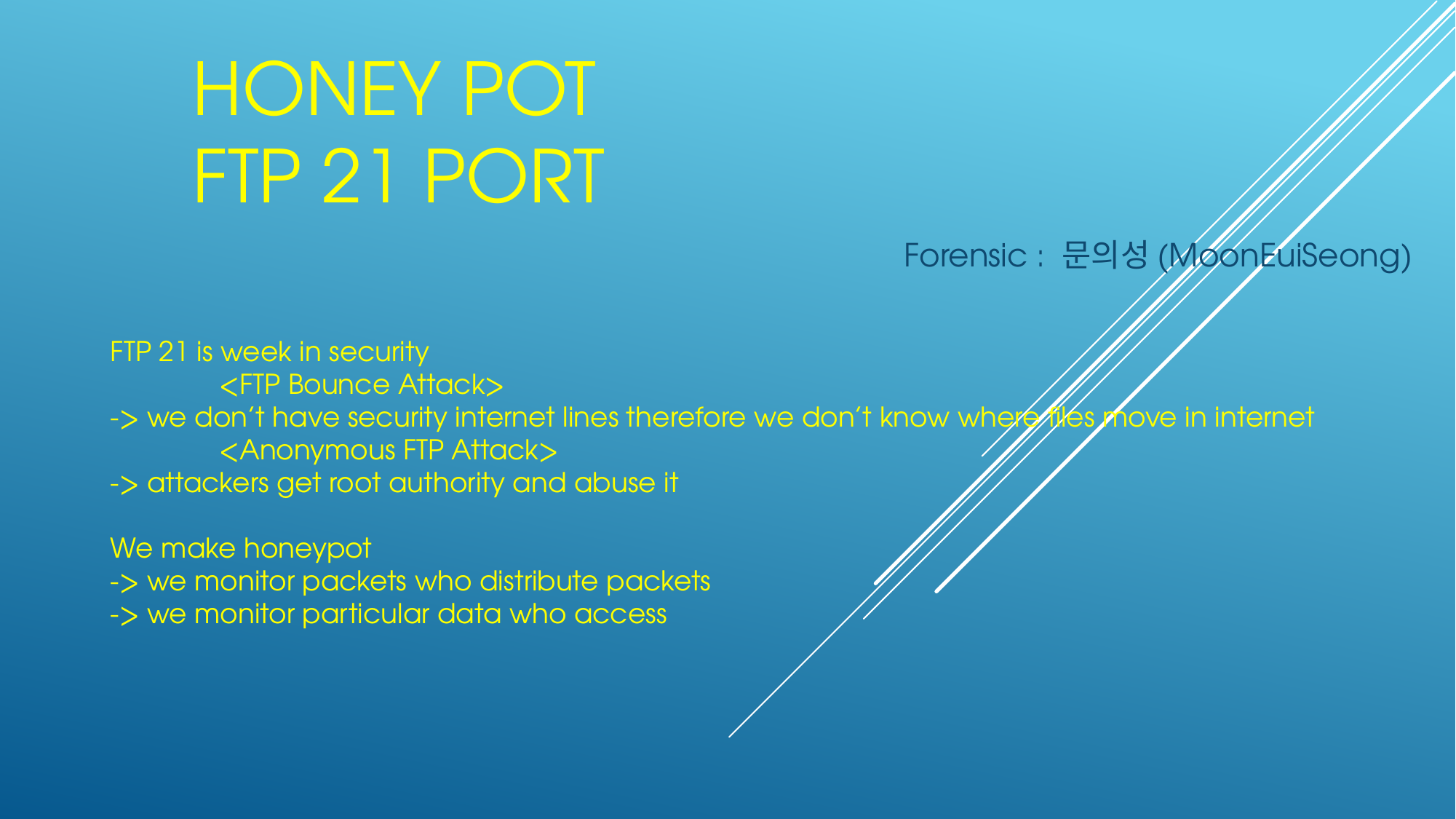

# Honey Pot FTP 21 port
Forensic : 문의성(MoonEuiSeong)
FTP 21 is week in security
	<FTP Bounce Attack>
-> we don’t have security internet lines therefore we don’t know where files move in internet
	<Anonymous FTP Attack>
-> attackers get root authority and abuse it

We make honeypot
-> we monitor packets who distribute packets
-> we monitor particular data who access